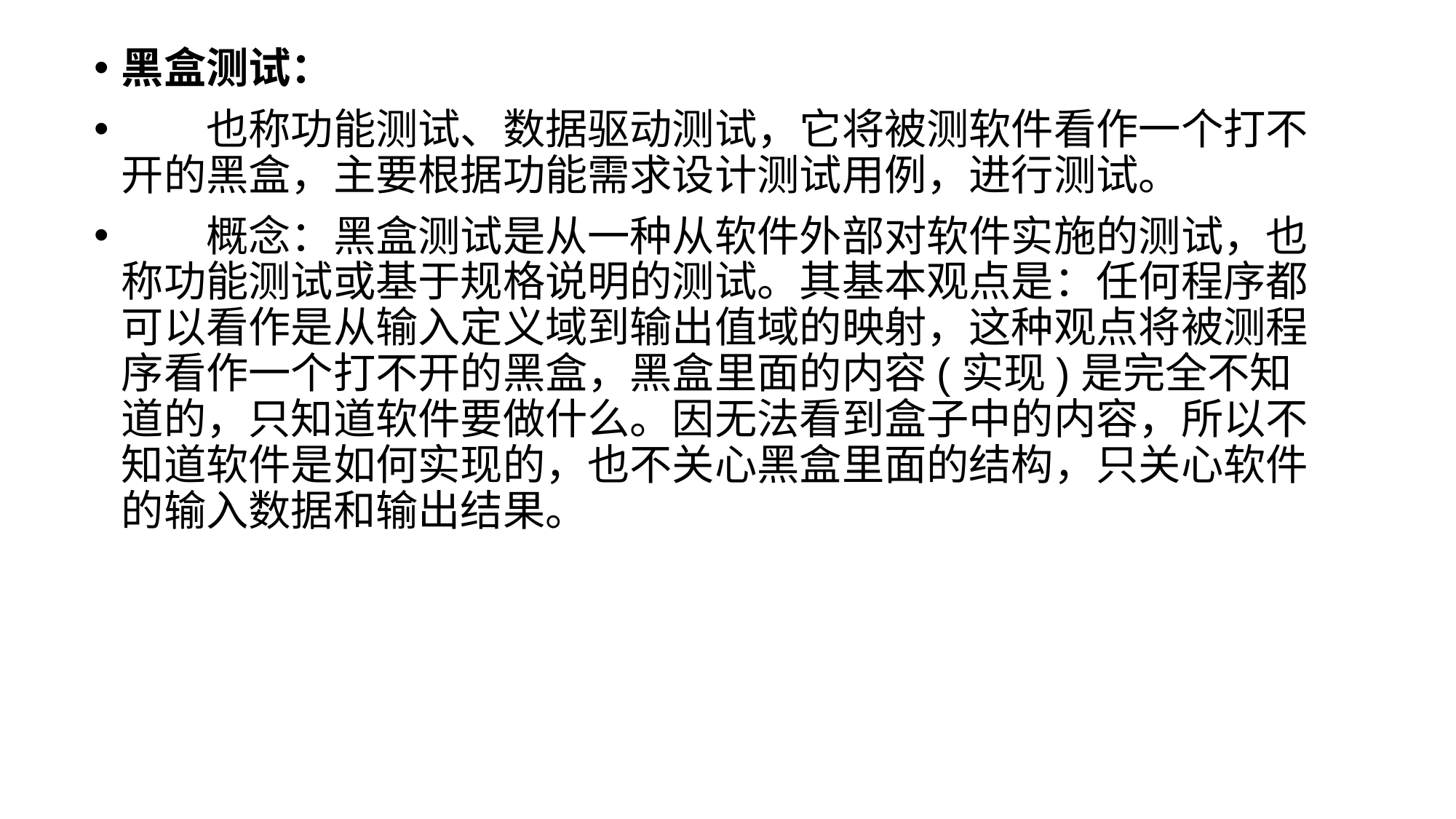

黑盒测试：
　　也称功能测试、数据驱动测试，它将被测软件看作一个打不开的黑盒，主要根据功能需求设计测试用例，进行测试。
　　概念：黑盒测试是从一种从软件外部对软件实施的测试，也称功能测试或基于规格说明的测试。其基本观点是：任何程序都可以看作是从输入定义域到输出值域的映射，这种观点将被测程序看作一个打不开的黑盒，黑盒里面的内容(实现)是完全不知道的，只知道软件要做什么。因无法看到盒子中的内容，所以不知道软件是如何实现的，也不关心黑盒里面的结构，只关心软件的输入数据和输出结果。